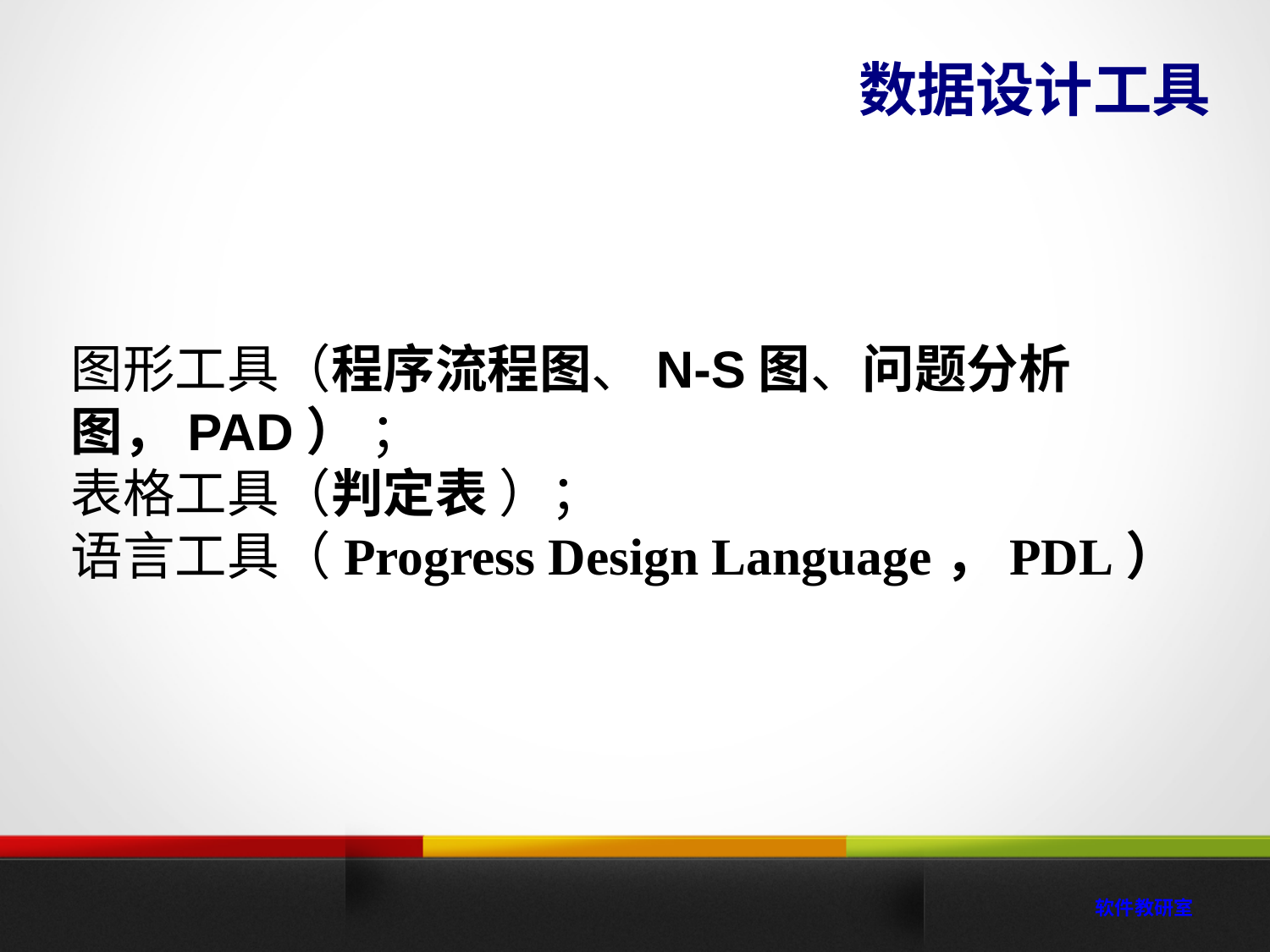

数据设计工具
图形工具（程序流程图、N-S图、问题分析图，PAD） ；
表格工具（判定表 ）；
语言工具（Progress Design Language，PDL）
                                     软件教研室